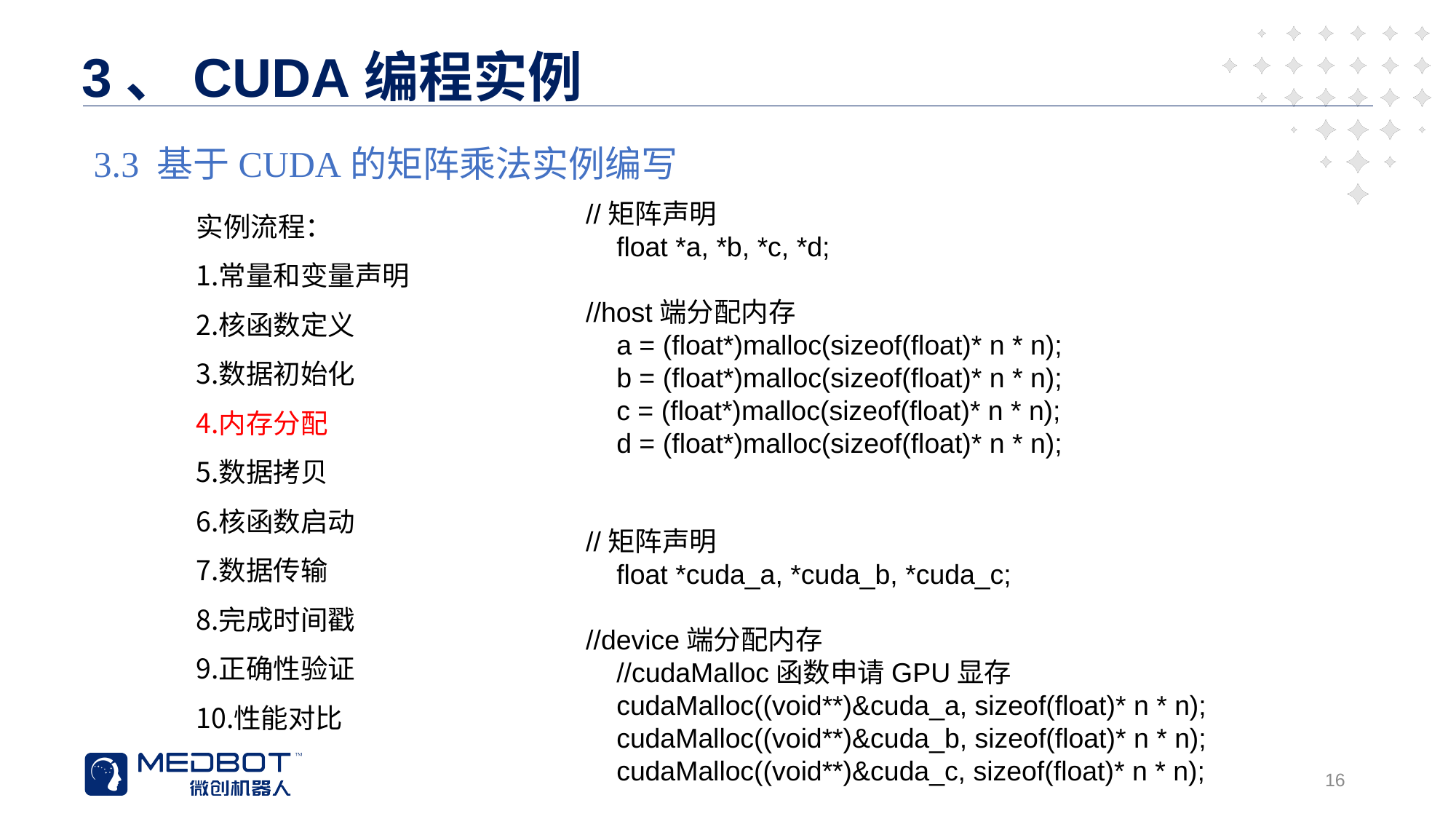

3、CUDA编程实例
#
3.3 基于CUDA的矩阵乘法实例编写
实例流程：
常量和变量声明
核函数定义
数据初始化
内存分配
数据拷贝
核函数启动
数据传输
完成时间戳
正确性验证
性能对比

//矩阵声明
    float *a, *b, *c, *d;

//host端分配内存
    a = (float*)malloc(sizeof(float)* n * n);
    b = (float*)malloc(sizeof(float)* n * n);
    c = (float*)malloc(sizeof(float)* n * n);
    d = (float*)malloc(sizeof(float)* n * n);
//矩阵声明
    float *cuda_a, *cuda_b, *cuda_c;

//device端分配内存
    //cudaMalloc函数申请GPU显存
    cudaMalloc((void**)&cuda_a, sizeof(float)* n * n);
    cudaMalloc((void**)&cuda_b, sizeof(float)* n * n);
    cudaMalloc((void**)&cuda_c, sizeof(float)* n * n);
16